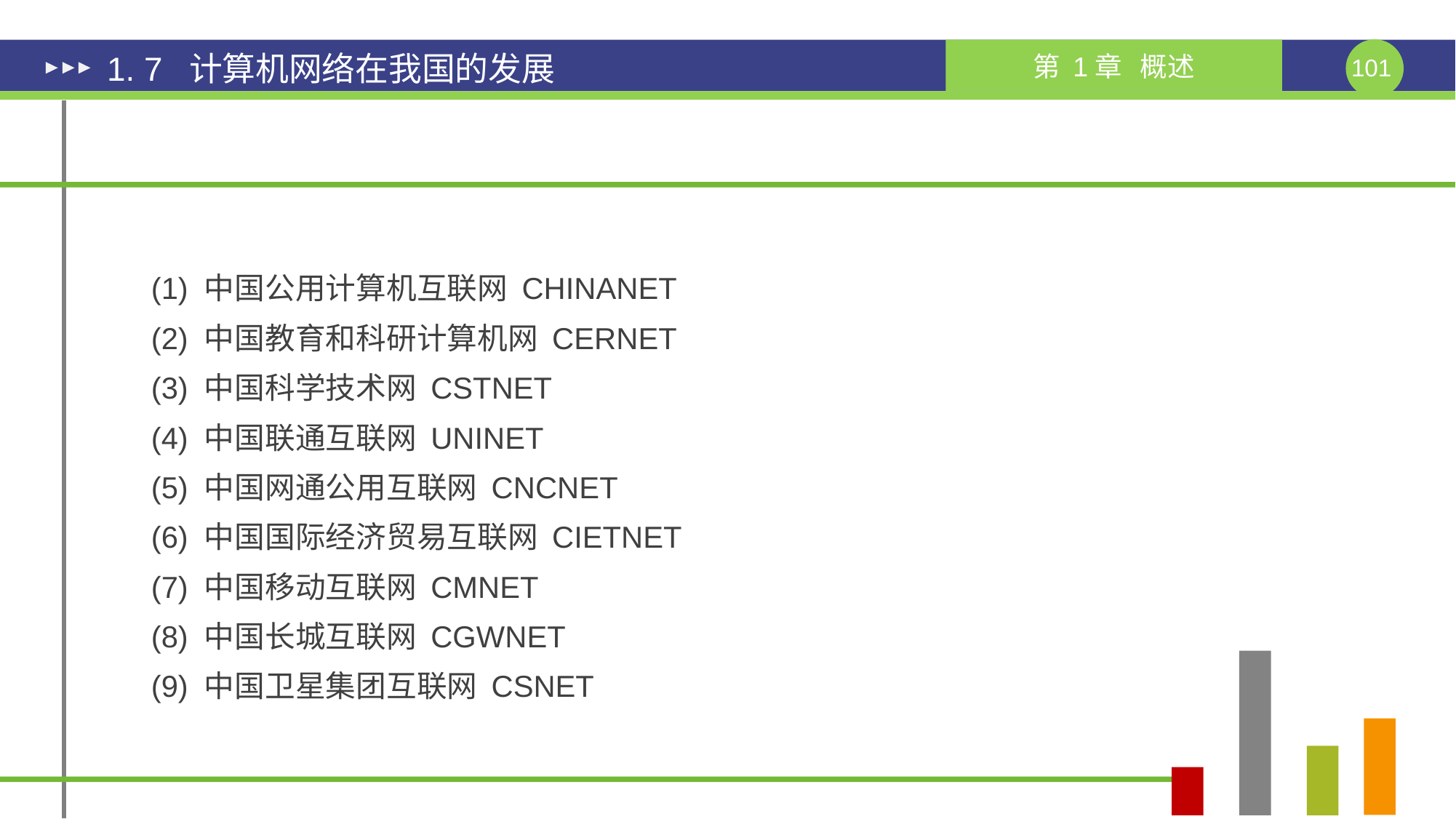

# 1. 7  计算机网络在我国的发展

(1) 中国公用计算机互联网 CHINANET
(2) 中国教育和科研计算机网 CERNET
(3) 中国科学技术网 CSTNET
(4) 中国联通互联网 UNINET
(5) 中国网通公用互联网 CNCNET
(6) 中国国际经济贸易互联网 CIETNET
(7) 中国移动互联网 CMNET
(8) 中国长城互联网 CGWNET
(9) 中国卫星集团互联网 CSNET